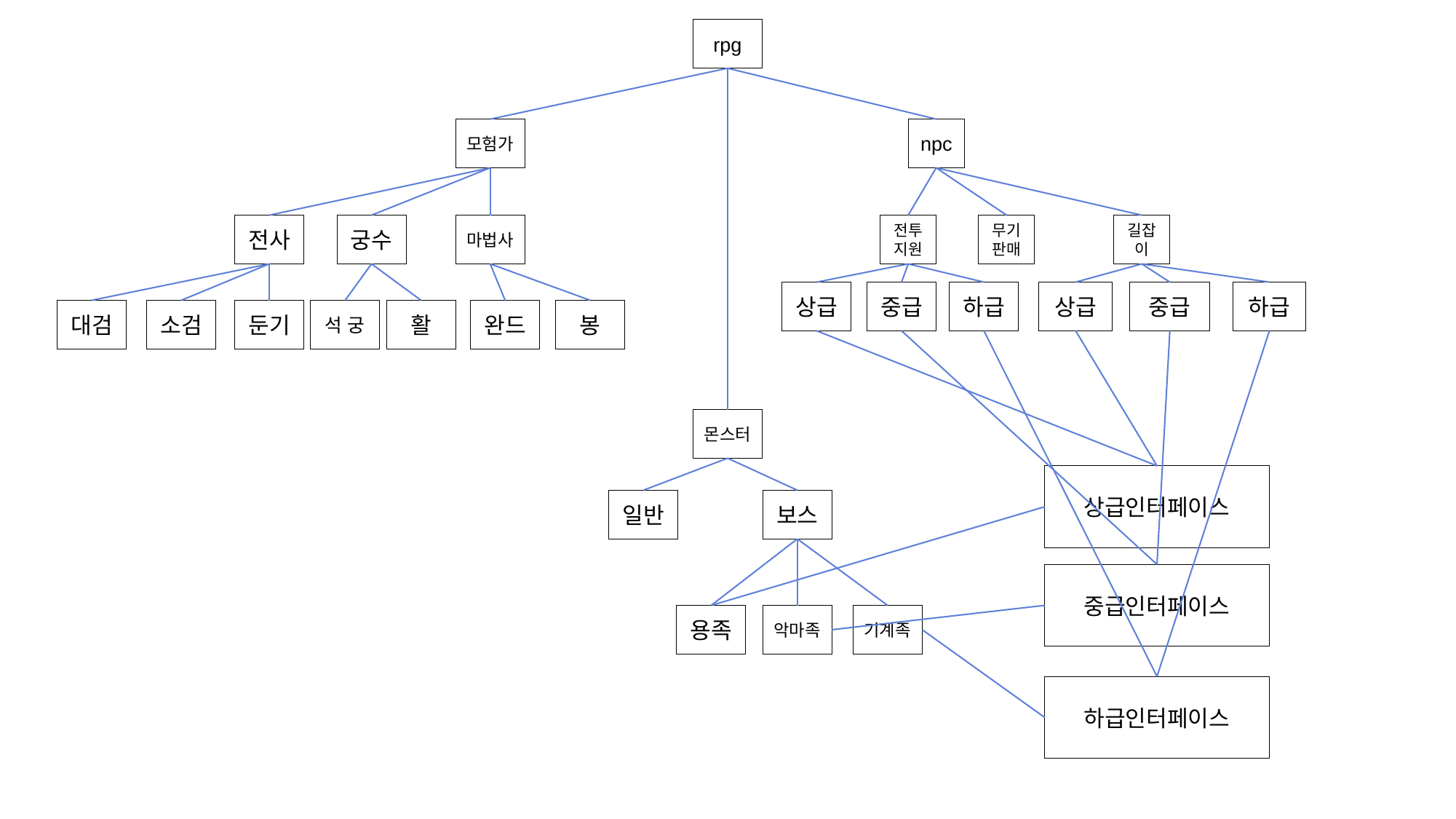

# rpg
모험가
npc
전사
궁수
마법사
전투지원
무기판매
길잡이
상급
중급
하급
상급
중급
하급
대검
소검
둔기
석 궁
활
완드
봉
몬스터
상급인터페이스
일반
보스
중급인터페이스
용족
악마족
기계족
하급인터페이스